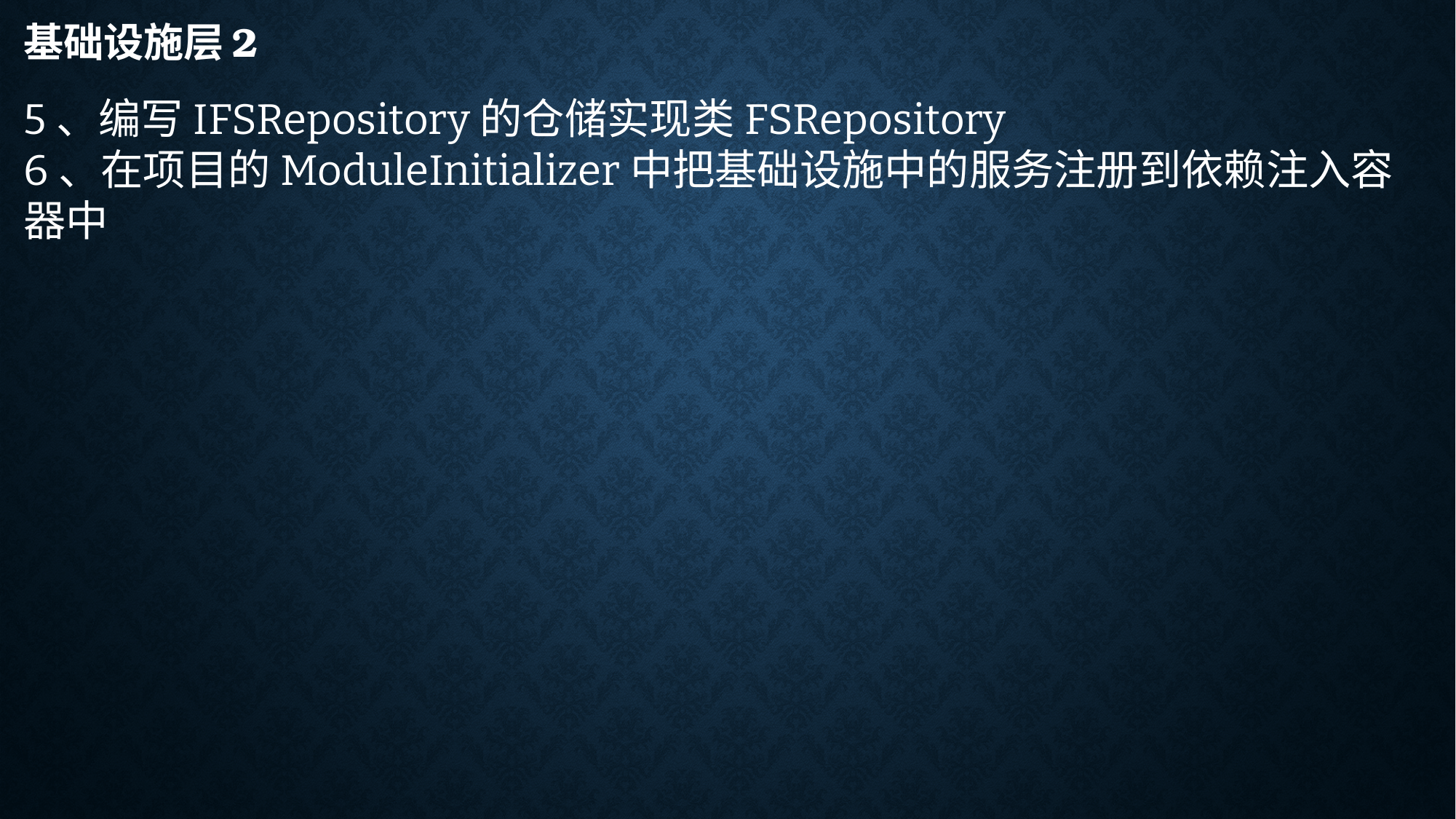

# 基础设施层2
5、编写IFSRepository的仓储实现类FSRepository
6、在项目的ModuleInitializer中把基础设施中的服务注册到依赖注入容器中